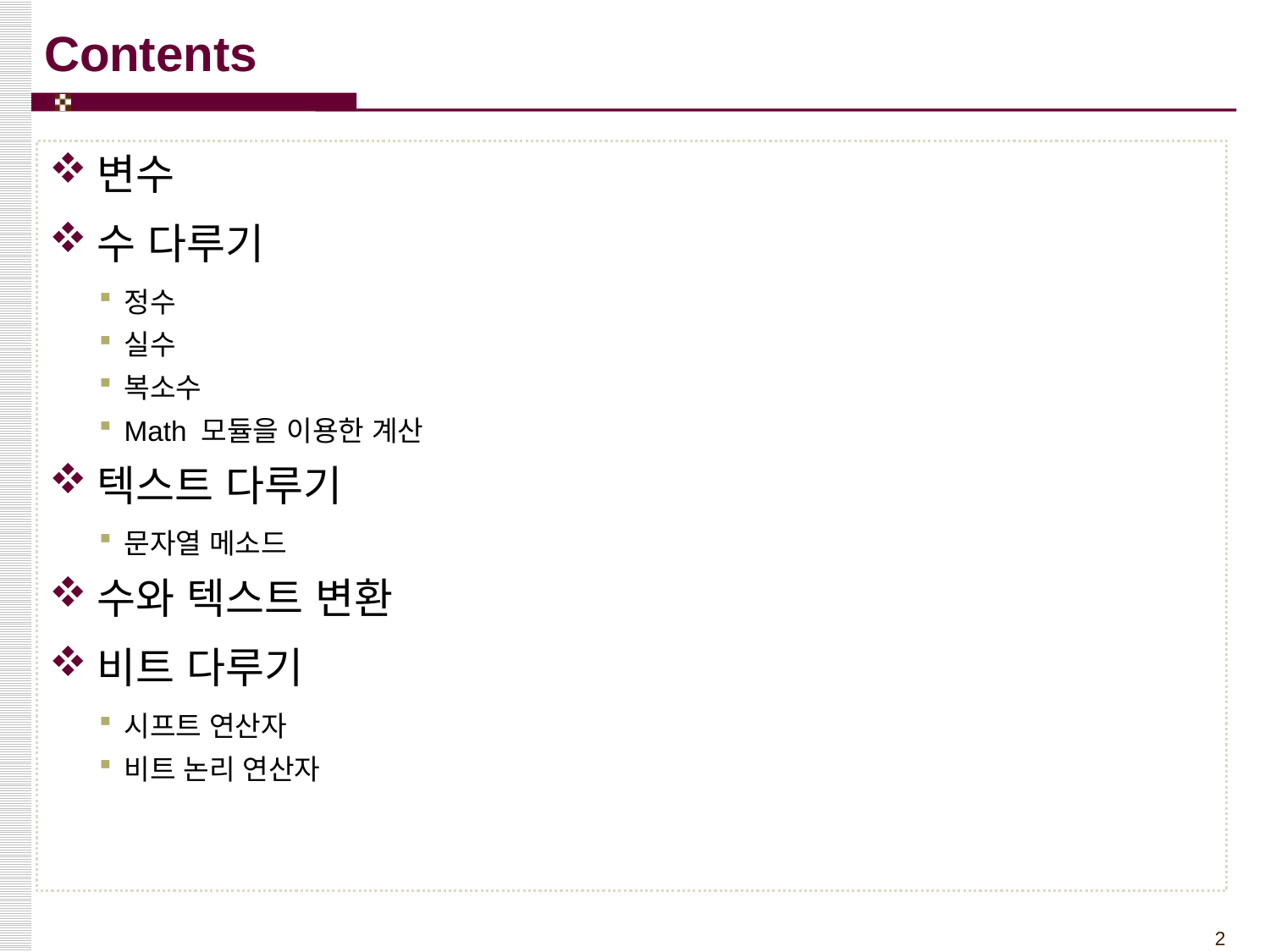

변수
수 다루기
정수
실수
복소수
Math 모듈을 이용한 계산
텍스트 다루기
문자열 메소드
수와 텍스트 변환
비트 다루기
시프트 연산자
비트 논리 연산자